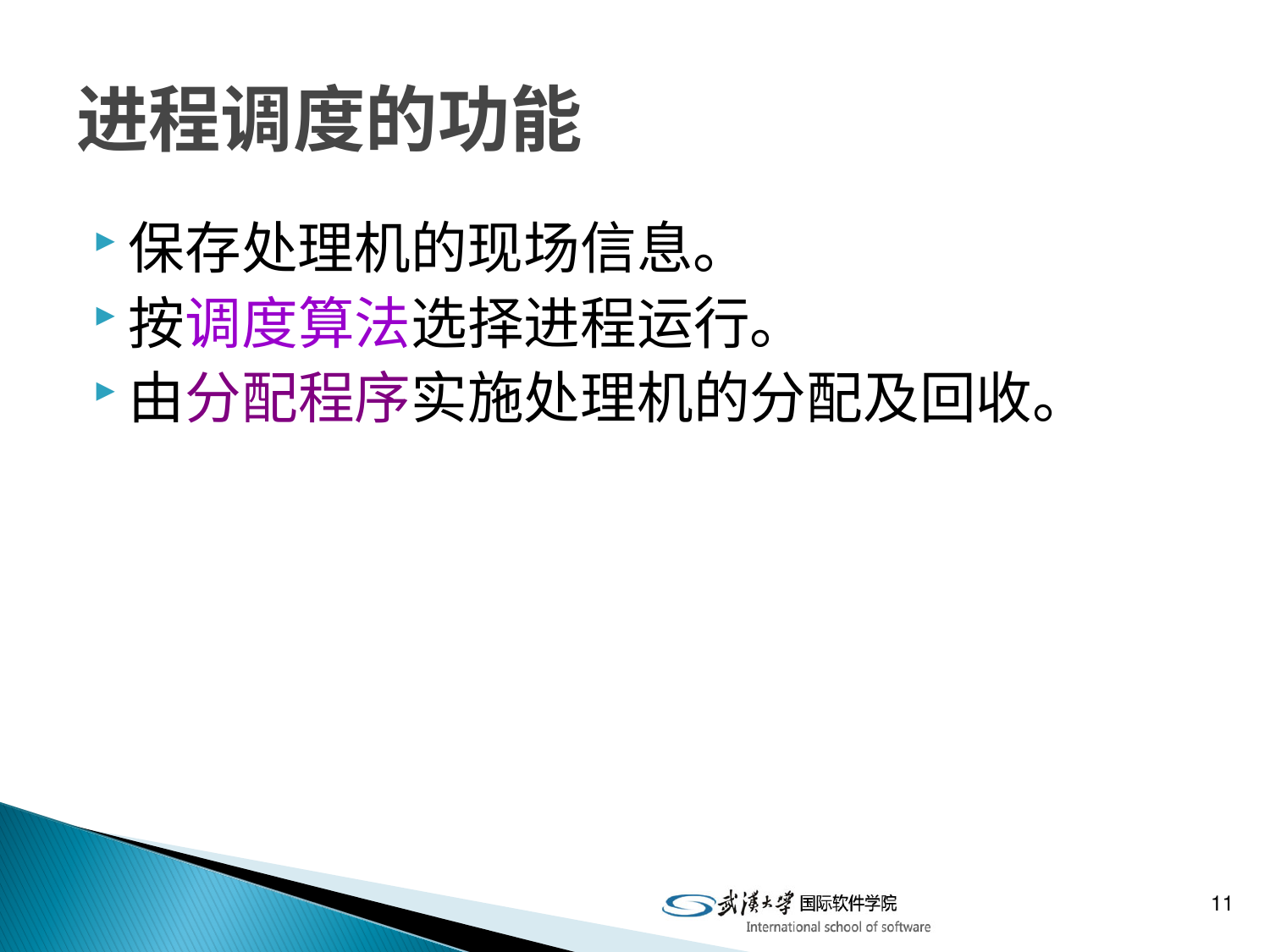

# 进程调度的功能
保存处理机的现场信息。
按调度算法选择进程运行。
由分配程序实施处理机的分配及回收。